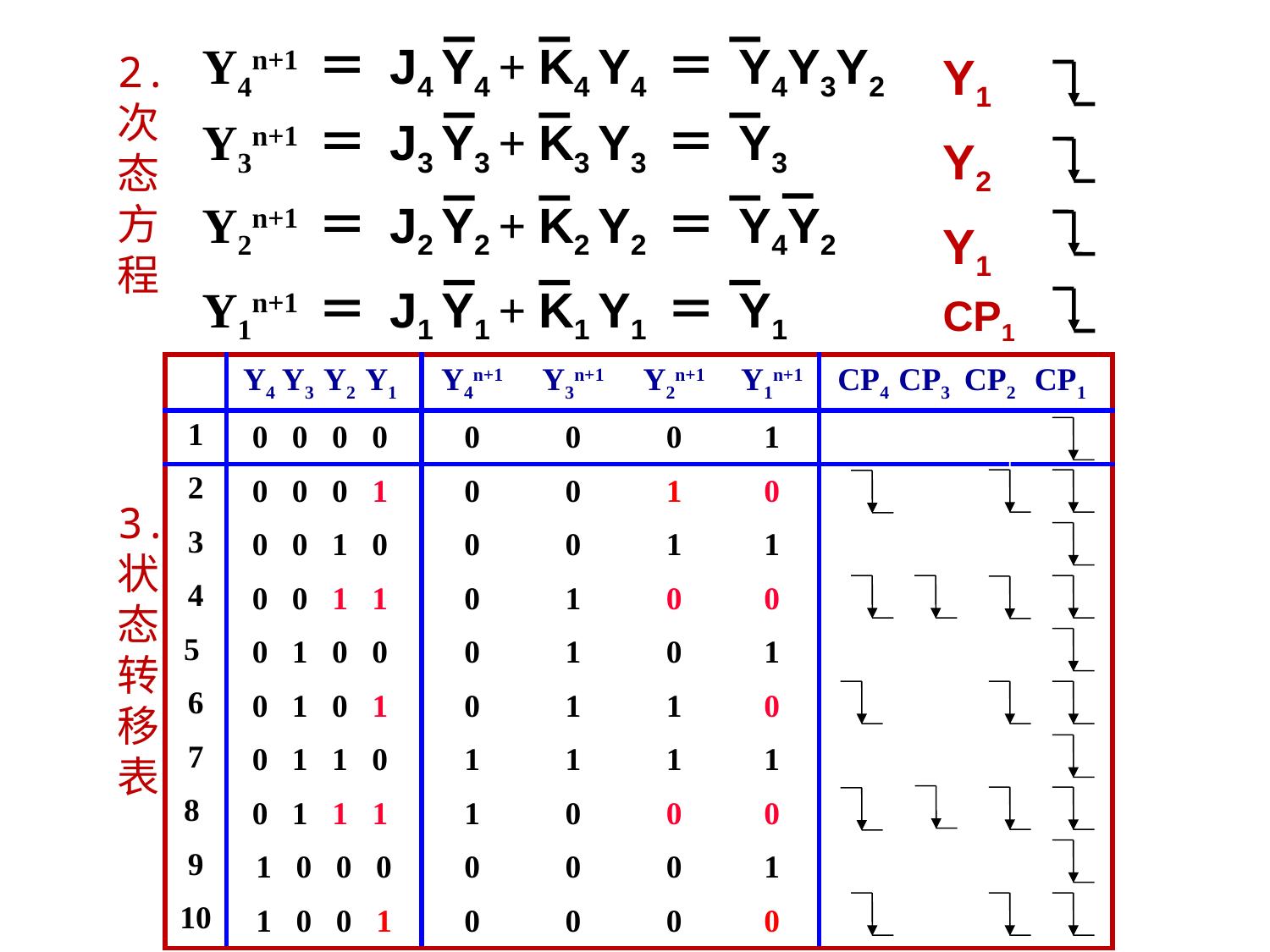

Y4n+1 ＝ J4 Y4 + K4 Y4 ＝ Y4Y3Y2

2. 次态方程
Y1

Y3n+1 ＝ J3 Y3 + K3 Y3 ＝ Y3

Y2

Y2n+1 ＝ J2 Y2 + K2 Y2 ＝ Y4Y2

Y1

Y1n+1 ＝ J1 Y1 + K1 Y1 ＝ Y1

CP1

|  | Y4 Y3 Y2 Y1 | Y4n+1 | Y3n+1 | Y2n+1 | Y1n+1 | CP4 CP3 CP2 CP1 |
| --- | --- | --- | --- | --- | --- | --- |
| 1 | 0 0 0 0 | 0 | 0 | 0 | 1 |  |
| 2 | 0 0 0 1 | 0 | 0 | 1 | 0 |  |
| 3 | 0 0 1 0 | 0 | 0 | 1 | 1 |  |
| 4 | 0 0 1 1 | 0 | 1 | 0 | 0 |  |
| 5 | 0 1 0 0 | 0 | 1 | 0 | 1 |  |
| 6 | 0 1 0 1 | 0 | 1 | 1 | 0 |  |
| 7 | 0 1 1 0 | 1 | 1 | 1 | 1 |  |
| 8 | 0 1 1 1 | 1 | 0 | 0 | 0 |  |
| 9 | 1 0 0 0 | 0 | 0 | 0 | 1 |  |
| 10 | 1 0 0 1 | 0 | 0 | 0 | 0 |  |

3. 状态转移表